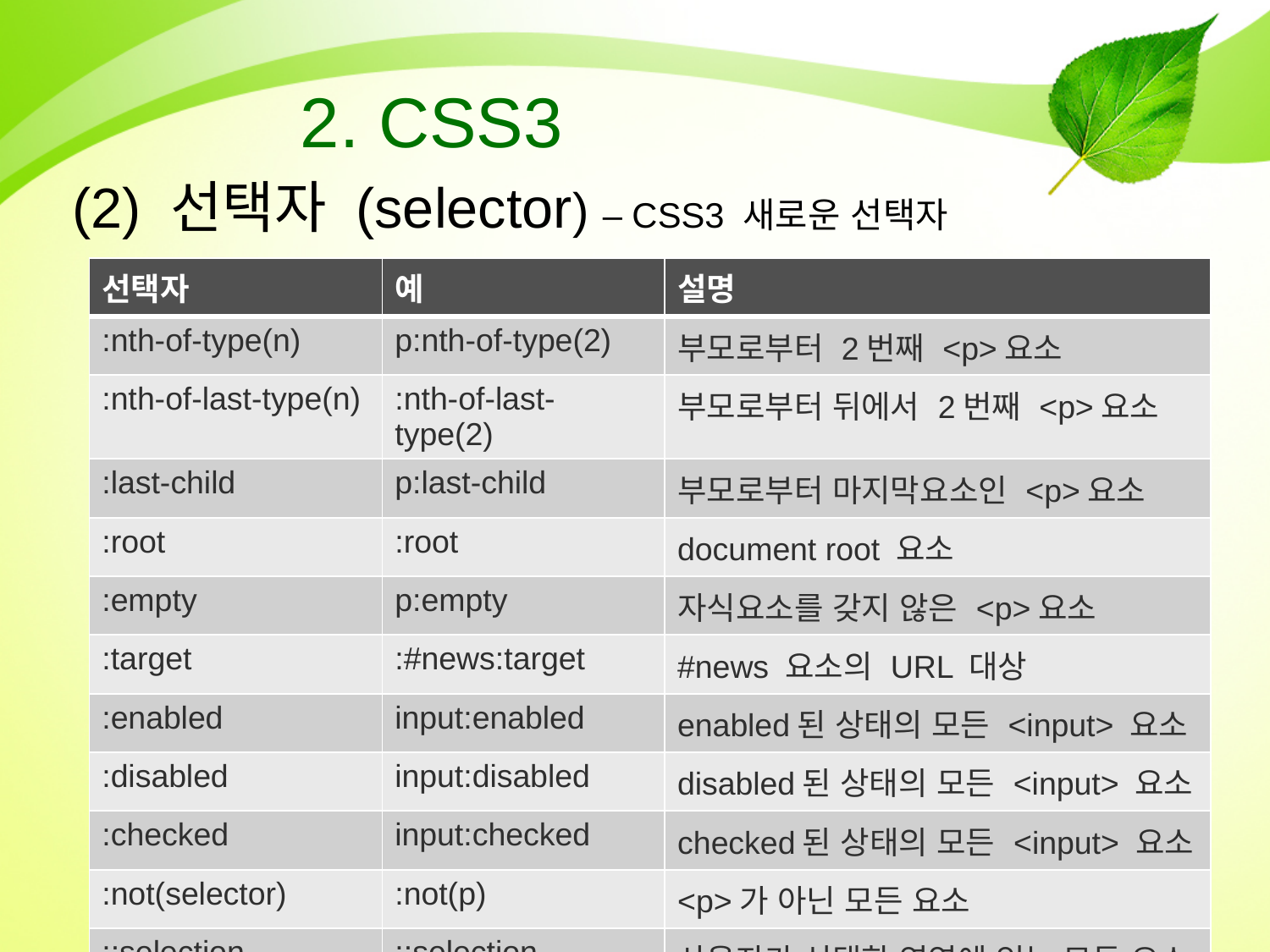

# 2. CSS3
(2) 선택자 (selector) – CSS3 새로운 선택자

| 선택자 | 예 | 설명 |
| --- | --- | --- |
| :nth-of-type(n) | p:nth-of-type(2) | 부모로부터 2번째 <p>요소 |
| :nth-of-last-type(n) | :nth-of-last-type(2) | 부모로부터 뒤에서 2번째 <p>요소 |
| :last-child | p:last-child | 부모로부터 마지막요소인 <p>요소 |
| :root | :root | document root 요소 |
| :empty | p:empty | 자식요소를 갖지 않은 <p>요소 |
| :target | :#news:target | #news 요소의 URL 대상 |
| :enabled | input:enabled | enabled된 상태의 모든 <input> 요소 |
| :disabled | input:disabled | disabled된 상태의 모든 <input> 요소 |
| :checked | input:checked | checked된 상태의 모든 <input> 요소 |
| :not(selector) | :not(p) | <p>가 아닌 모든 요소 |
| ::selection | ::selection | 사용자가 선택한 영역에 있는 모든 요소 |